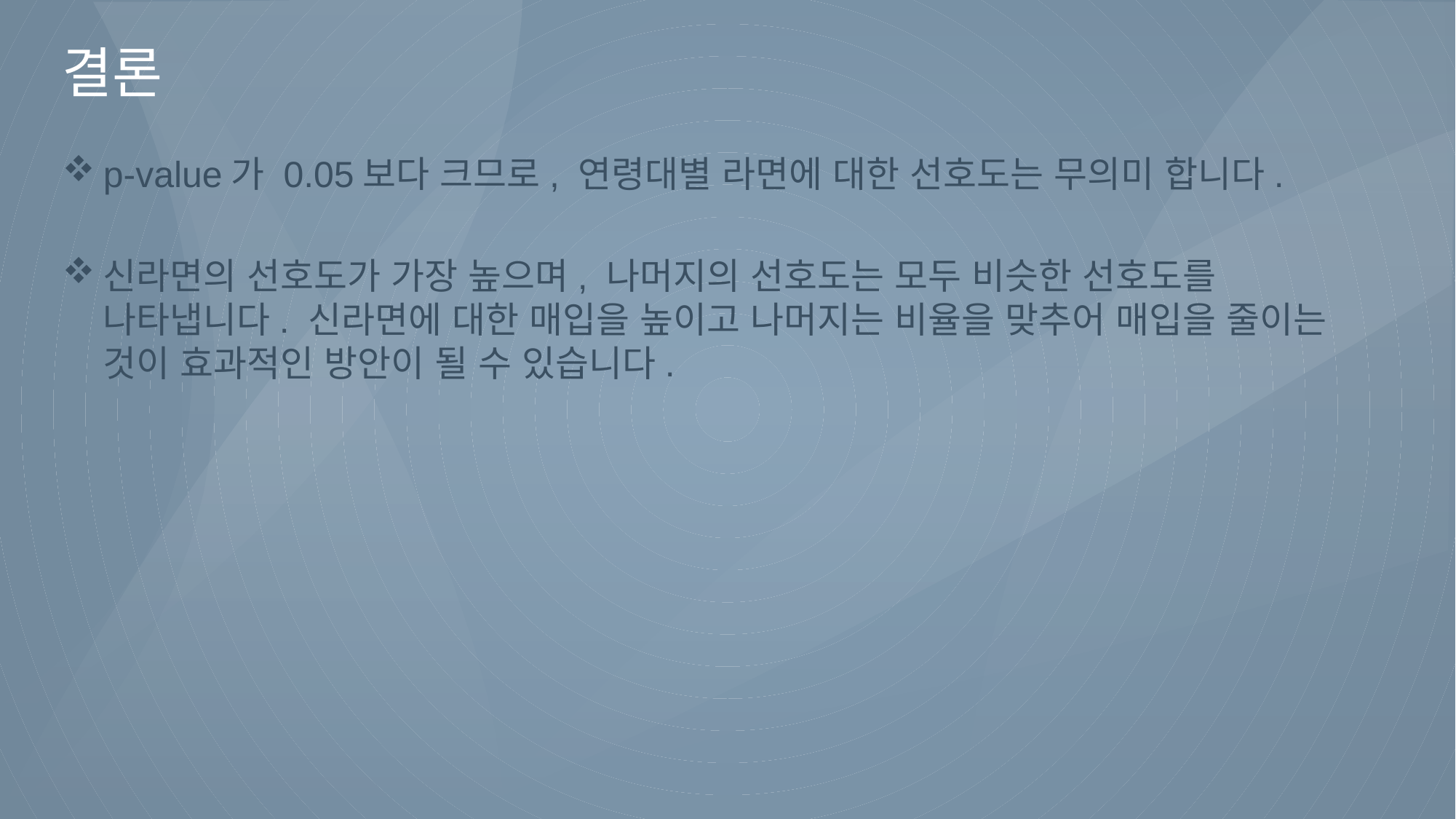

# 결론
p-value가 0.05보다 크므로, 연령대별 라면에 대한 선호도는 무의미 합니다.

신라면의 선호도가 가장 높으며, 나머지의 선호도는 모두 비슷한 선호도를 나타냅니다. 신라면에 대한 매입을 높이고 나머지는 비율을 맞추어 매입을 줄이는 것이 효과적인 방안이 될 수 있습니다.